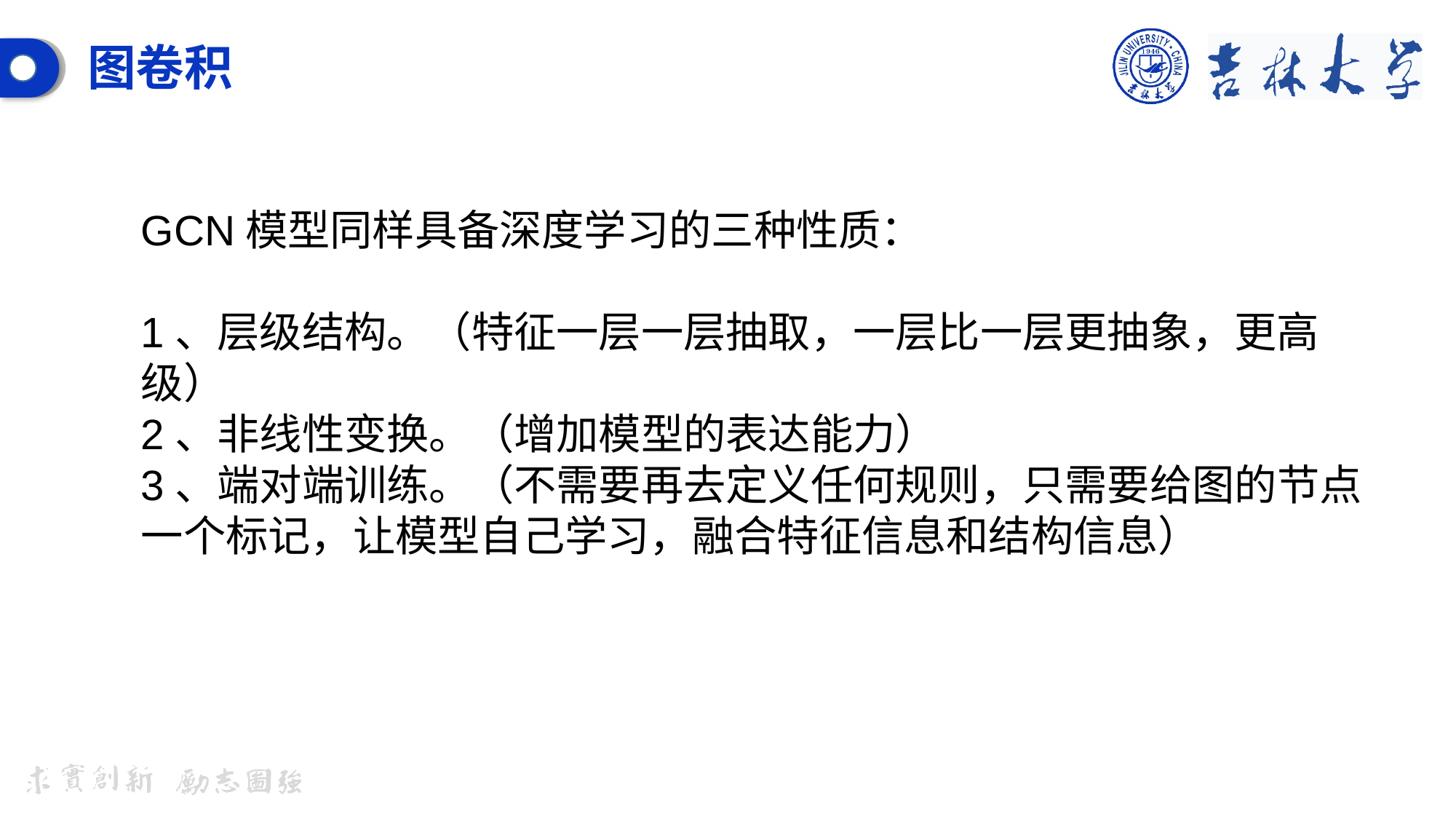

图卷积
GCN模型同样具备深度学习的三种性质：

1、层级结构。（特征一层一层抽取，一层比一层更抽象，更高级）
2、非线性变换。（增加模型的表达能力）
3、端对端训练。（不需要再去定义任何规则，只需要给图的节点一个标记，让模型自己学习，融合特征信息和结构信息）